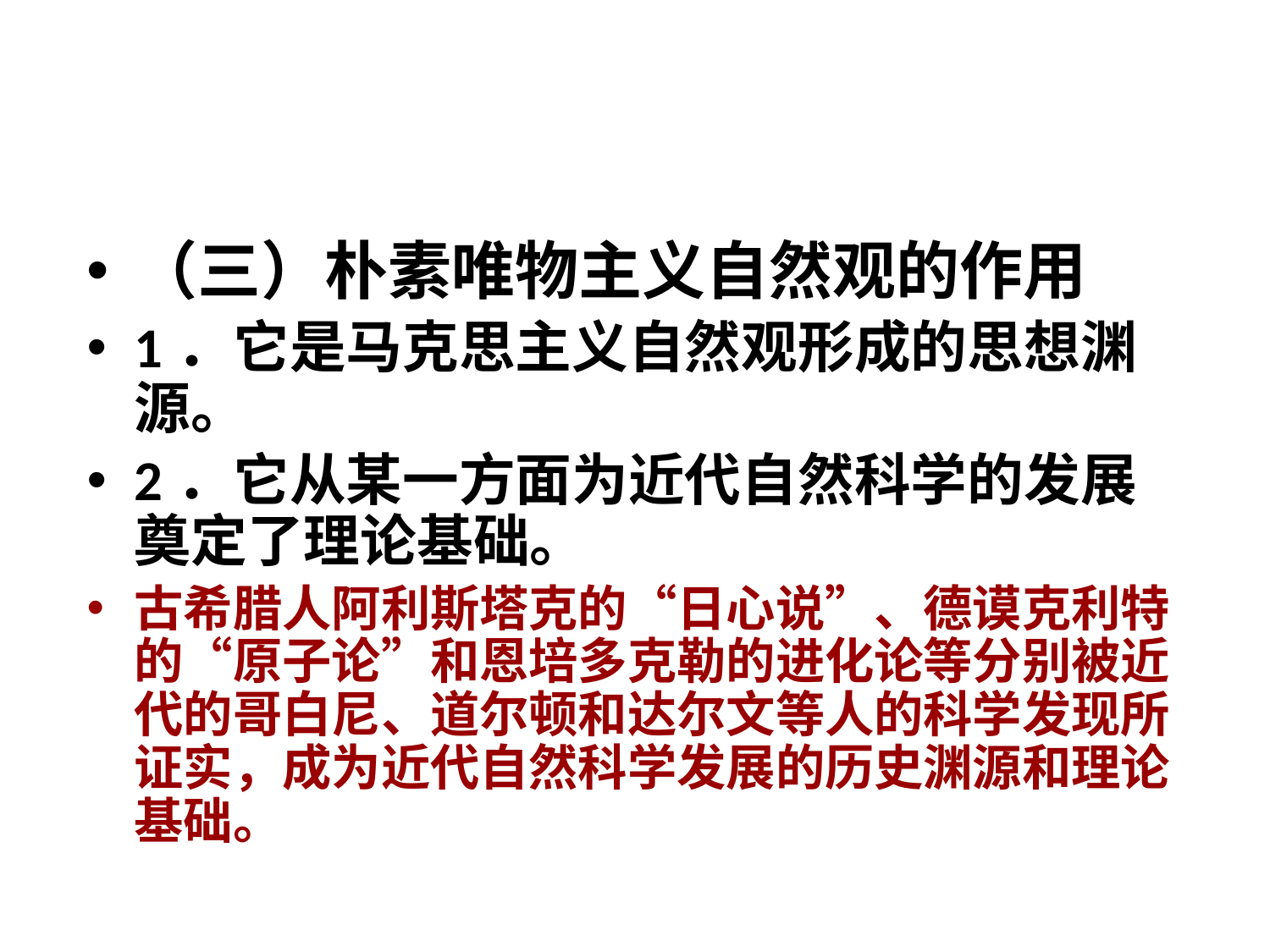

（三）朴素唯物主义自然观的作用
1．它是马克思主义自然观形成的思想渊源。
2．它从某一方面为近代自然科学的发展奠定了理论基础。
古希腊人阿利斯塔克的“日心说”、德谟克利特的“原子论”和恩培多克勒的进化论等分别被近代的哥白尼、道尔顿和达尔文等人的科学发现所证实，成为近代自然科学发展的历史渊源和理论基础。